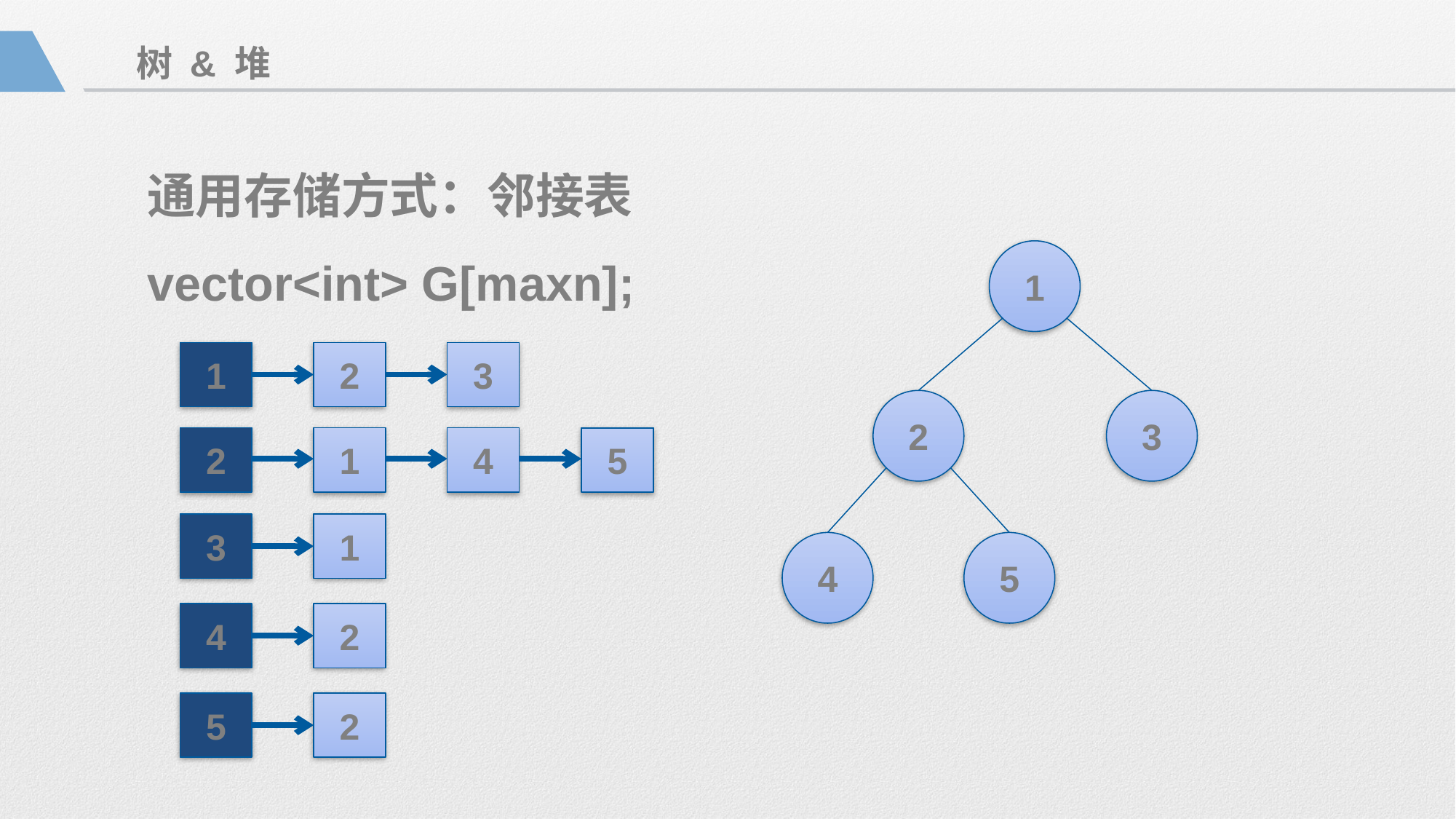

树 & 堆
通用存储方式：邻接表
vector<int> G[maxn];
1
2
3
4
5
1
2
3
4
5
2
3
1
4
1
2
2
5